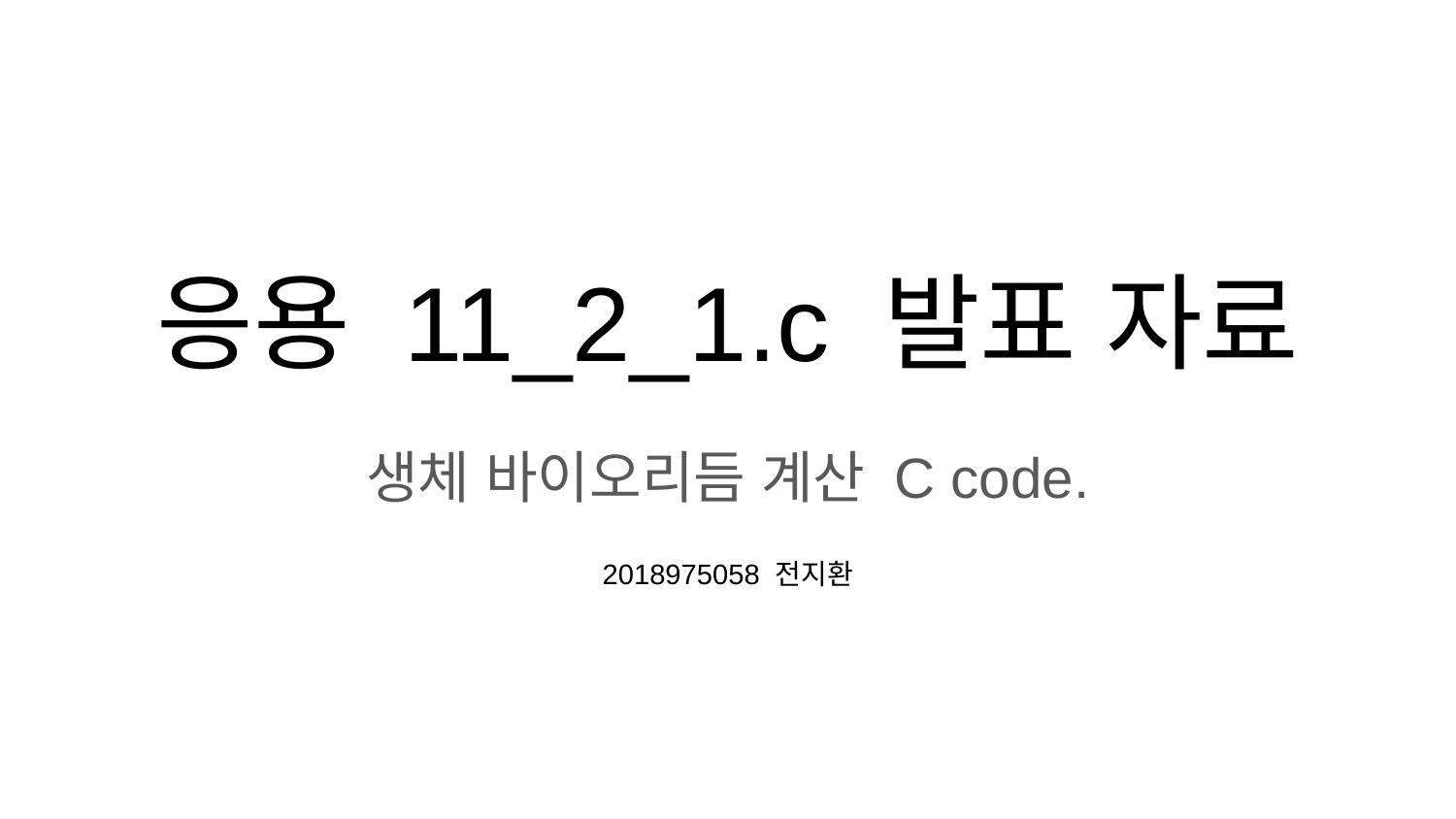

# 응용 11_2_1.c 발표 자료
생체 바이오리듬 계산 C code.
2018975058 전지환